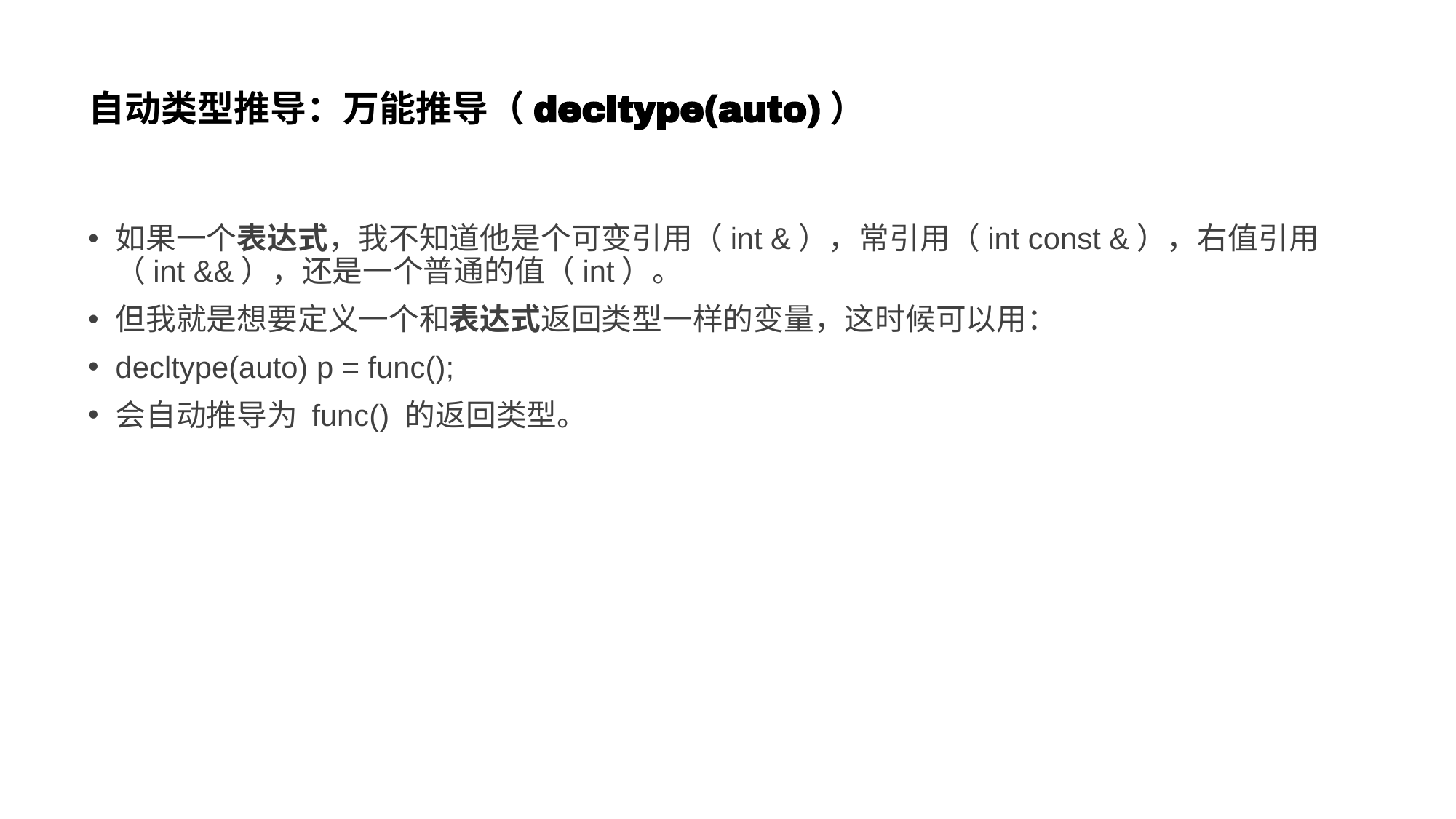

# 自动类型推导：万能推导（decltype(auto)）
如果一个表达式，我不知道他是个可变引用（int &），常引用（int const &），右值引用（int &&），还是一个普通的值（int）。
但我就是想要定义一个和表达式返回类型一样的变量，这时候可以用：
decltype(auto) p = func();
会自动推导为 func() 的返回类型。